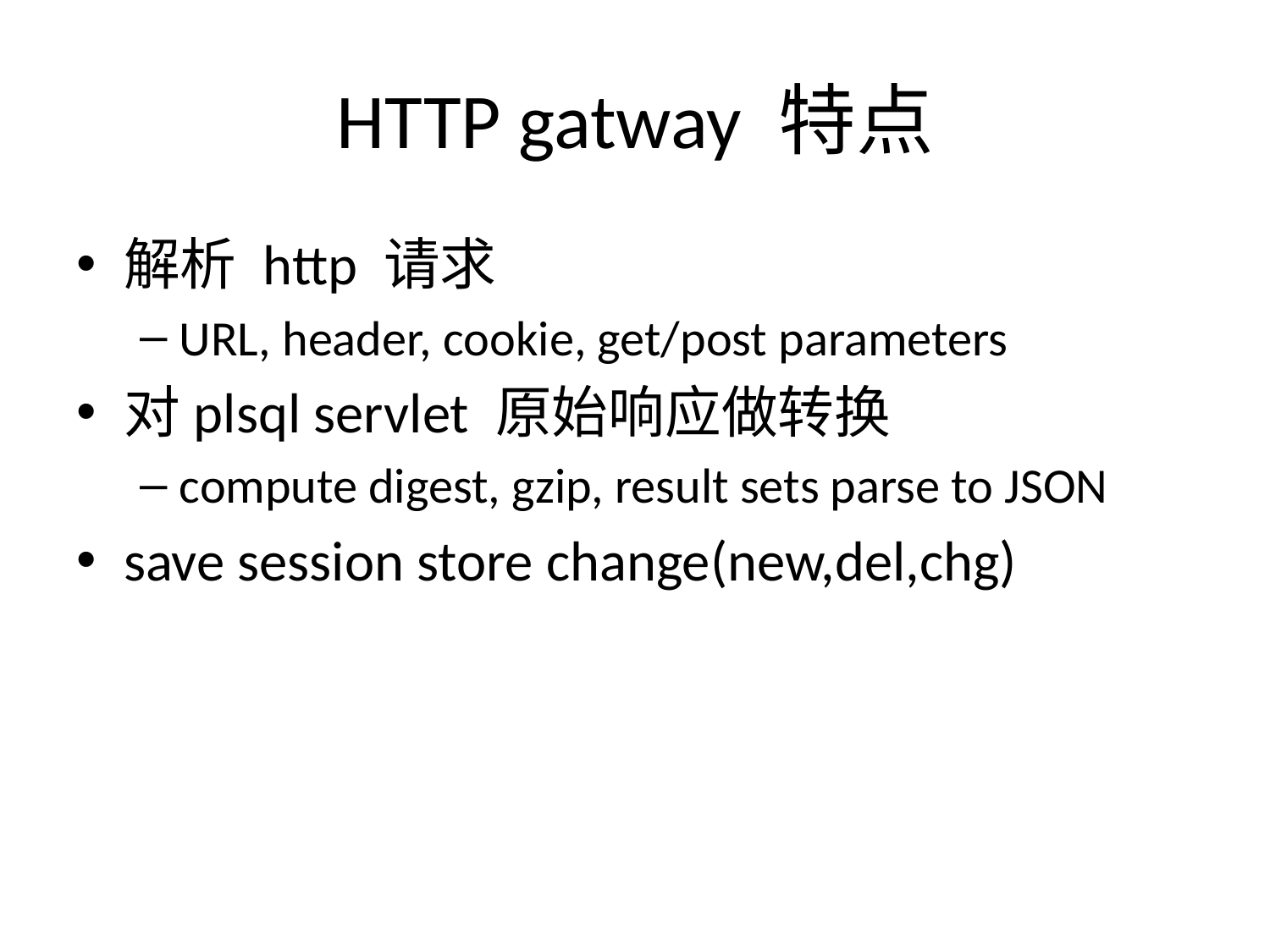

# HTTP gatway 特点
解析 http 请求
URL, header, cookie, get/post parameters
对plsql servlet 原始响应做转换
compute digest, gzip, result sets parse to JSON
save session store change(new,del,chg)